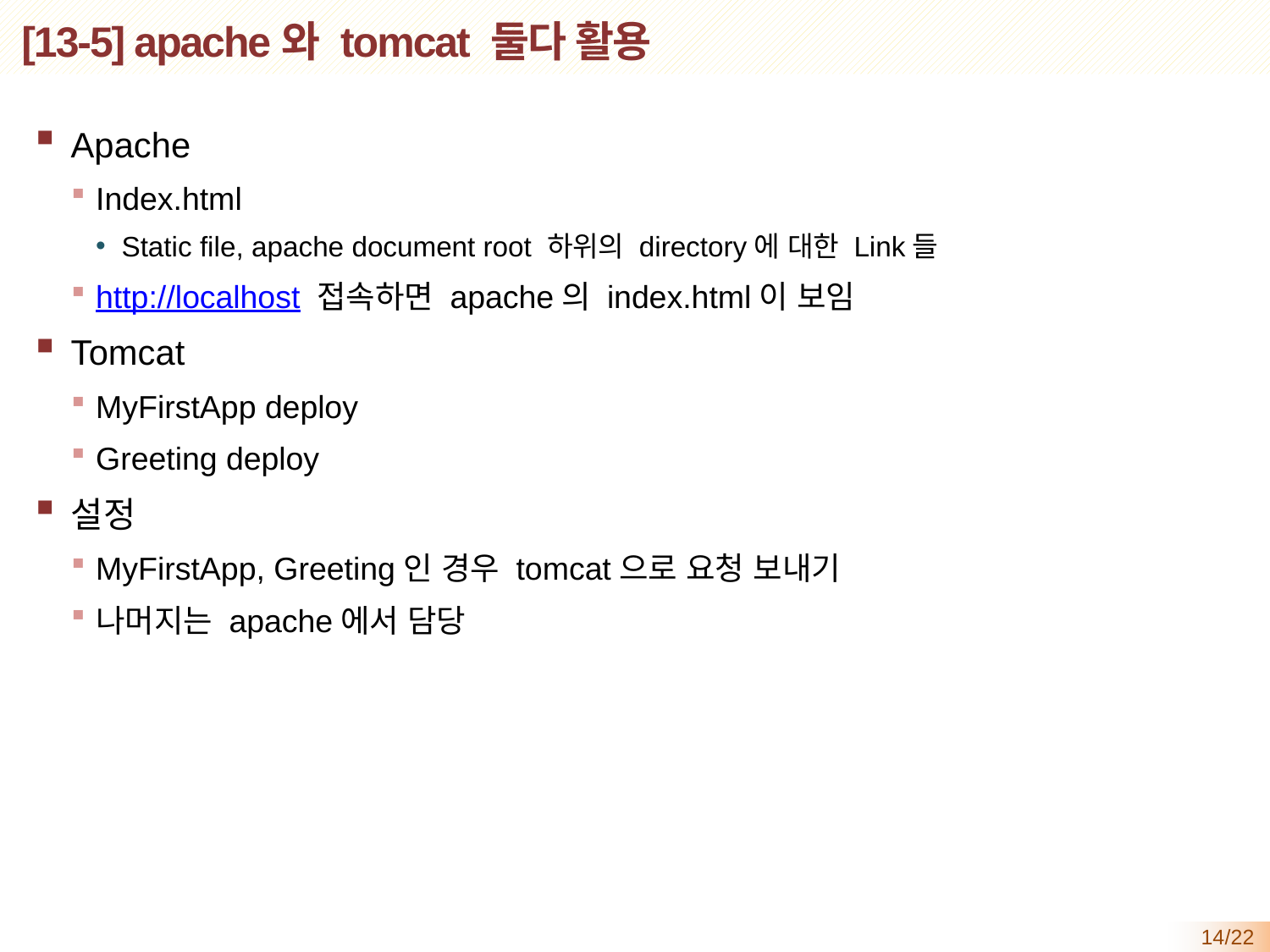

# [13-5] apache와 tomcat 둘다 활용
Apache
Index.html
Static file, apache document root 하위의 directory에 대한 Link들
http://localhost 접속하면 apache의 index.html이 보임
Tomcat
MyFirstApp deploy
Greeting deploy
설정
MyFirstApp, Greeting인 경우 tomcat으로 요청 보내기
나머지는 apache에서 담당